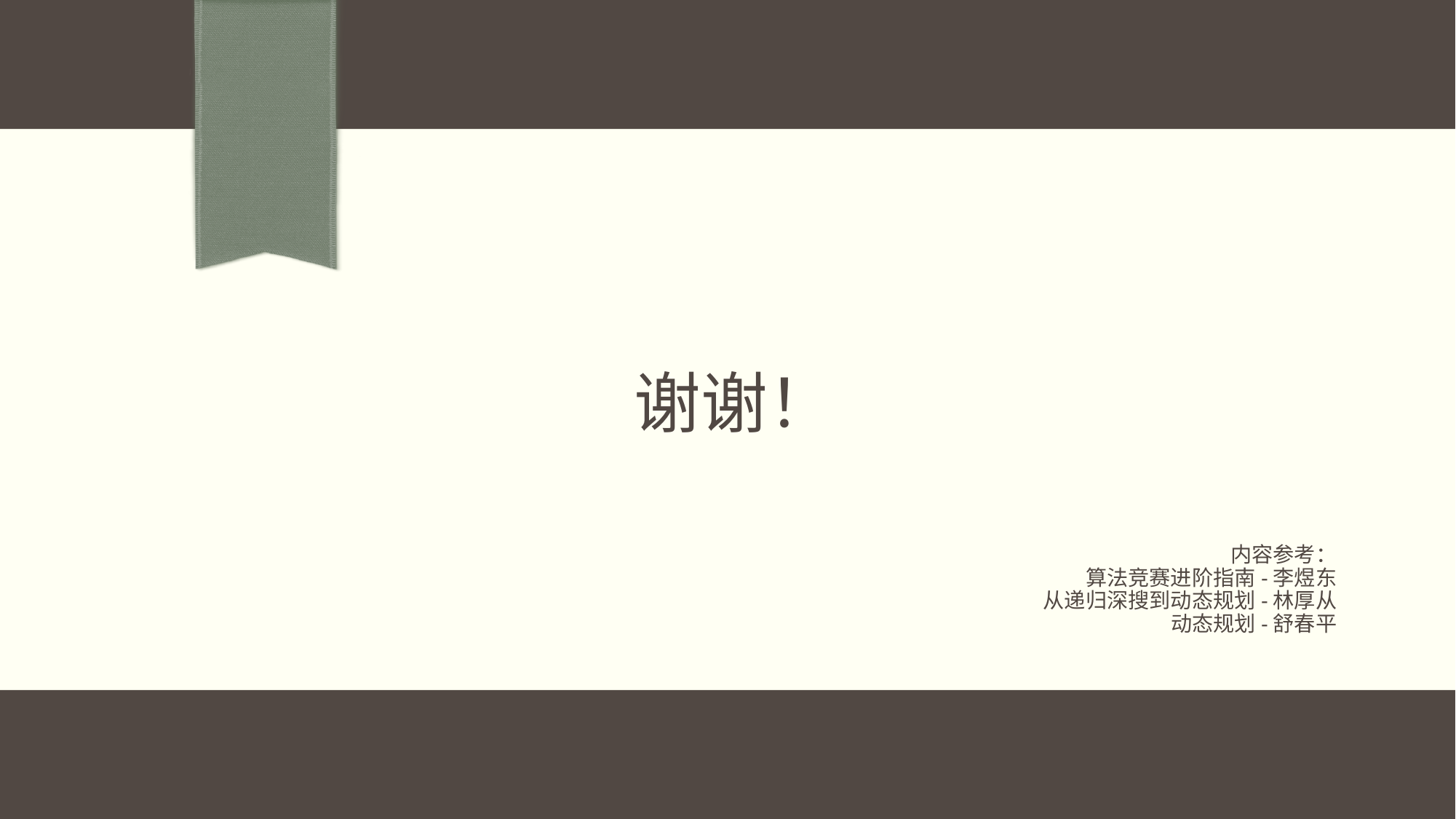

# 谢谢！
内容参考：
	算法竞赛进阶指南-李煜东
	从递归深搜到动态规划-林厚从
	动态规划-舒春平